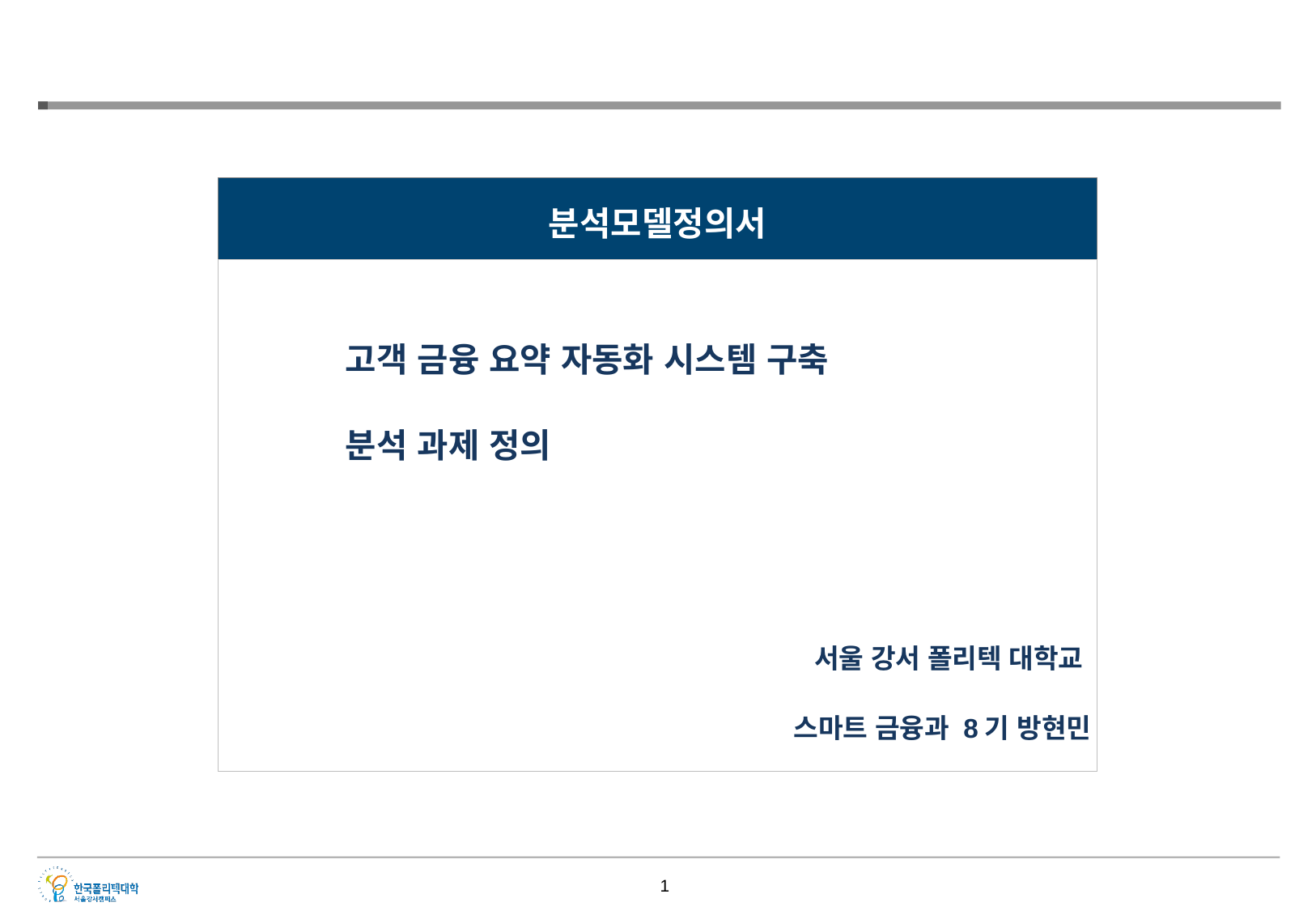

분석모델정의서
고객 금융 요약 자동화 시스템 구축
분석 과제 정의

서울 강서 폴리텍 대학교
스마트 금융과 8기 방현민